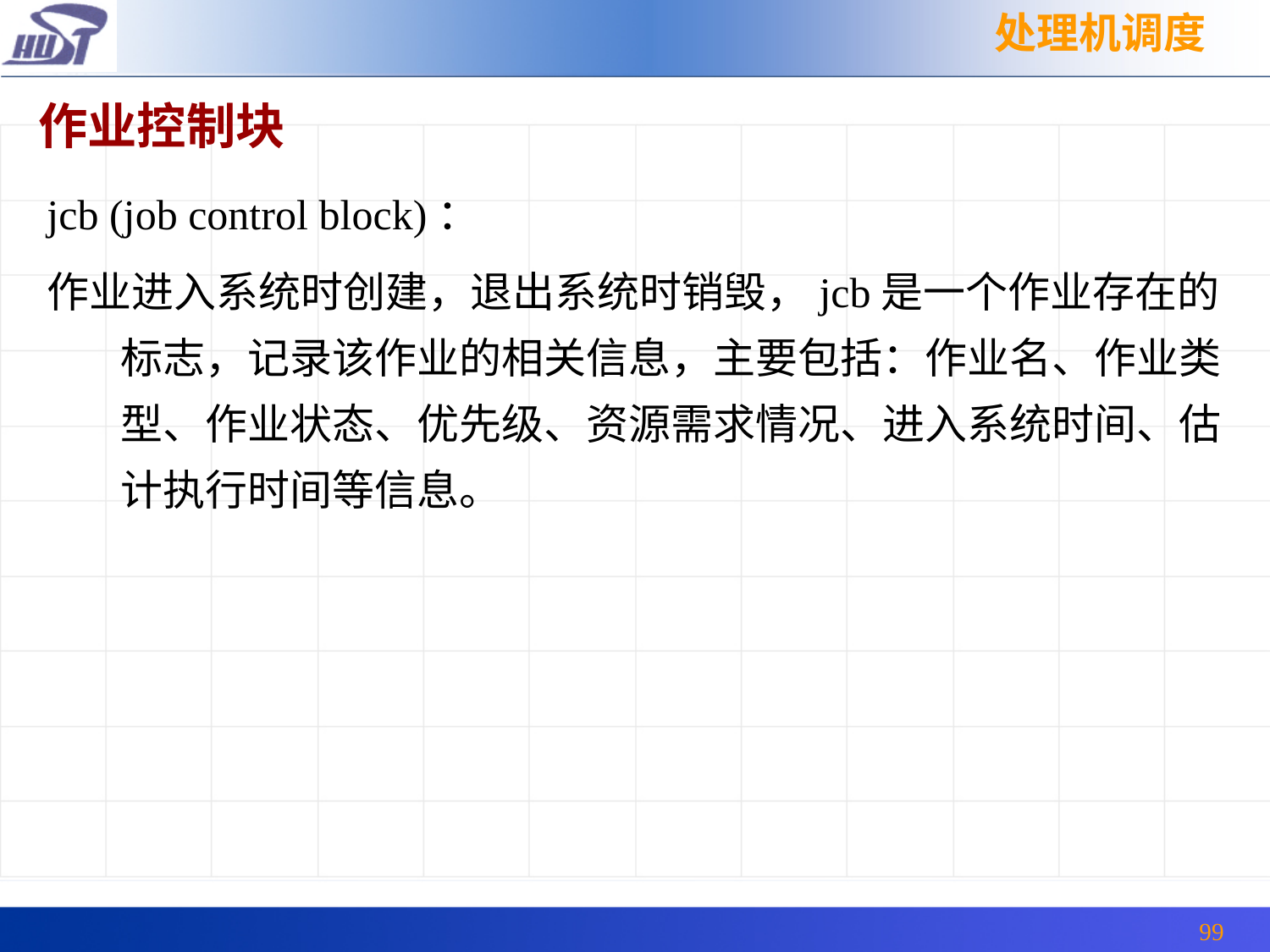

处理机调度
作业控制块
jcb (job control block)：
作业进入系统时创建，退出系统时销毁，jcb是一个作业存在的标志，记录该作业的相关信息，主要包括：作业名、作业类型、作业状态、优先级、资源需求情况、进入系统时间、估计执行时间等信息。
99